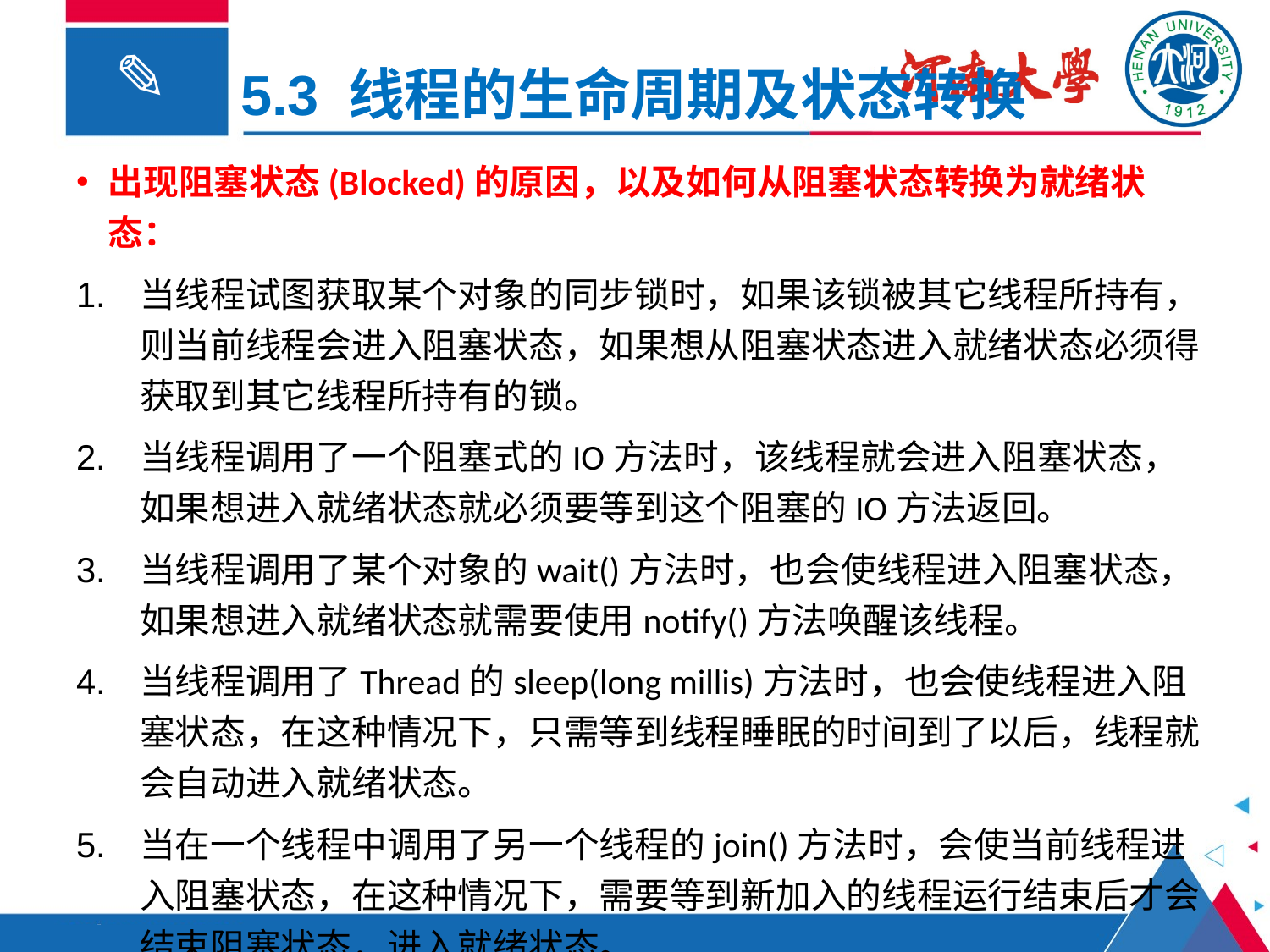

5.3 线程的生命周期及状态转换
出现阻塞状态(Blocked)的原因，以及如何从阻塞状态转换为就绪状态：
当线程试图获取某个对象的同步锁时，如果该锁被其它线程所持有，则当前线程会进入阻塞状态，如果想从阻塞状态进入就绪状态必须得获取到其它线程所持有的锁。
当线程调用了一个阻塞式的IO方法时，该线程就会进入阻塞状态，如果想进入就绪状态就必须要等到这个阻塞的IO方法返回。
当线程调用了某个对象的wait()方法时，也会使线程进入阻塞状态，如果想进入就绪状态就需要使用notify()方法唤醒该线程。
当线程调用了Thread的sleep(long millis)方法时，也会使线程进入阻塞状态，在这种情况下，只需等到线程睡眠的时间到了以后，线程就会自动进入就绪状态。
当在一个线程中调用了另一个线程的join()方法时，会使当前线程进入阻塞状态，在这种情况下，需要等到新加入的线程运行结束后才会结束阻塞状态，进入就绪状态。